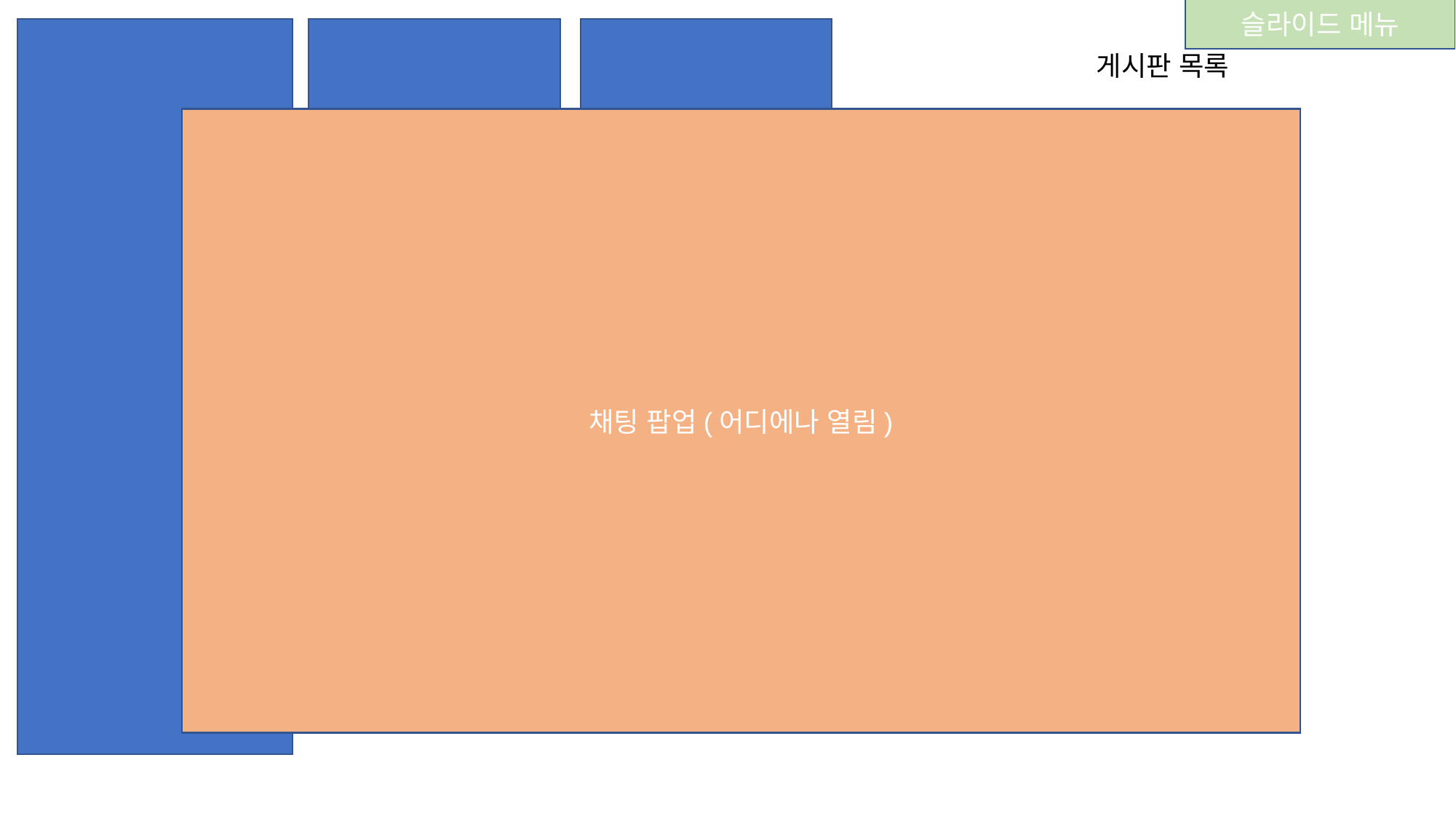

슬라이드 메뉴

게시판 목록
채팅 팝업(어디에나 열림)